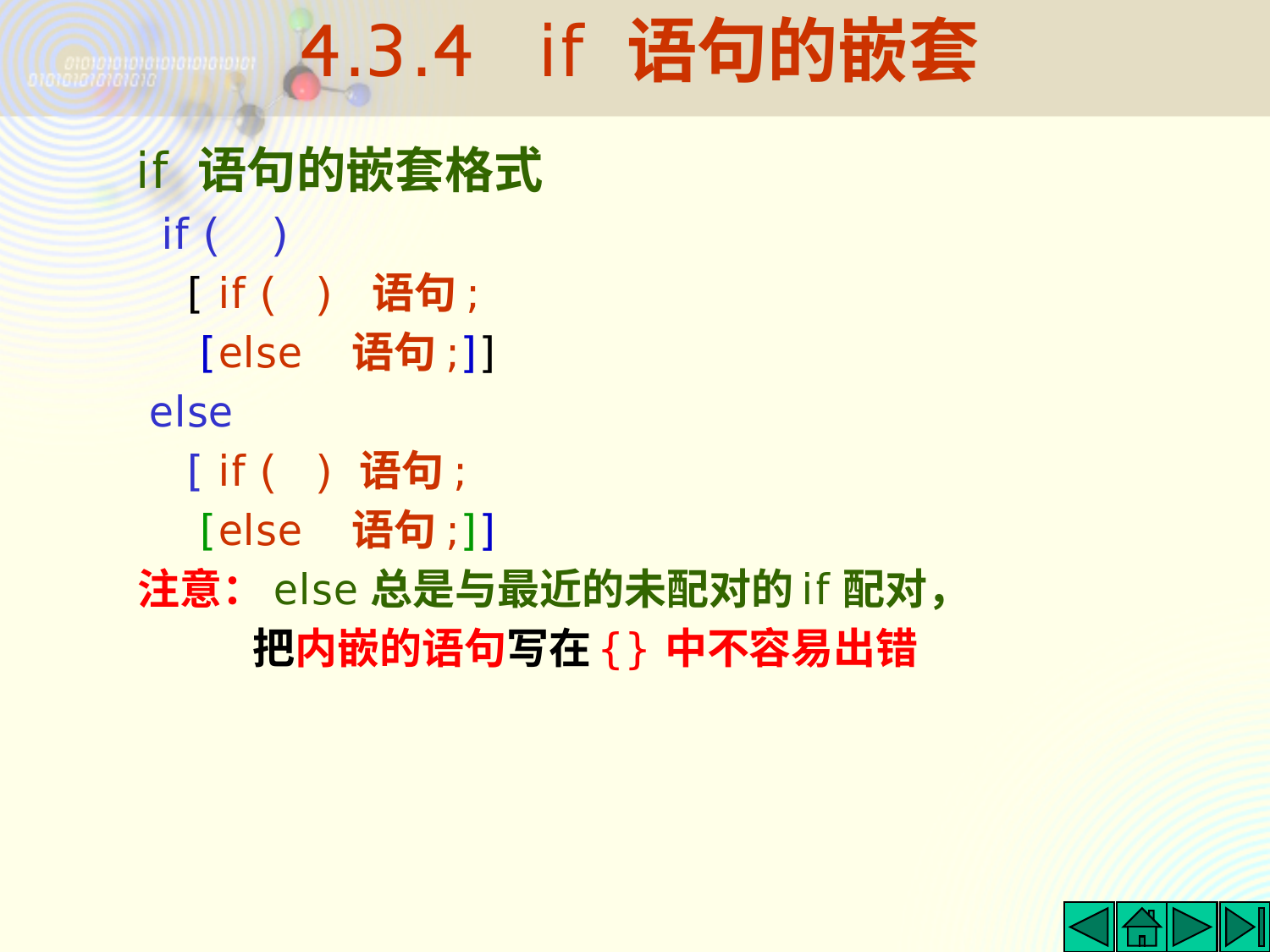

4.3.4   if 语句的嵌套

if 语句的嵌套格式
  if (    )
    [ if (   )  语句;
     [else   语句;]]
 else
    [ if (   ) 语句;
     [else   语句;]]
注意：else总是与最近的未配对的if配对，
           把内嵌的语句写在{}中不容易出错